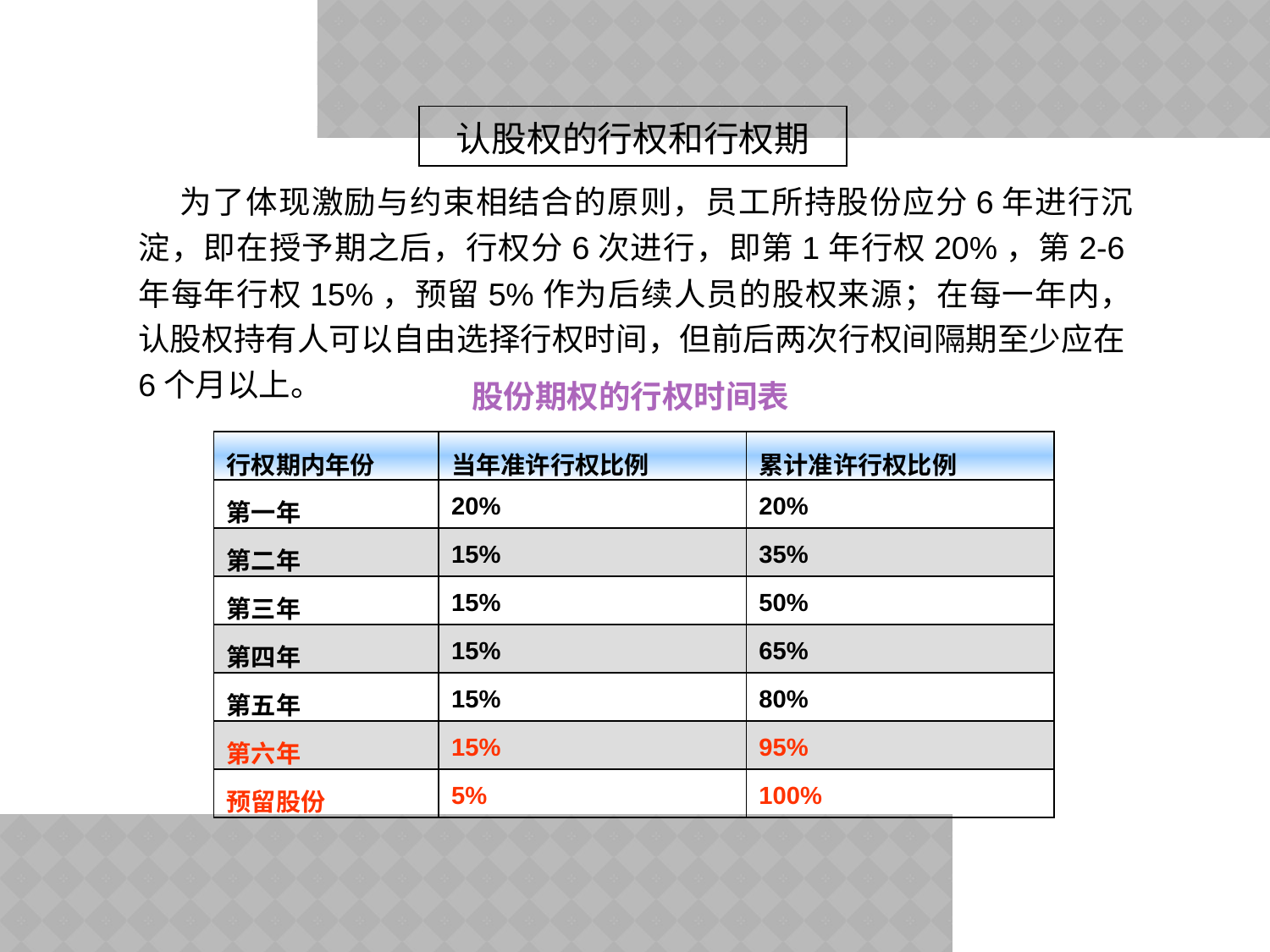

认股权的行权和行权期
    为了体现激励与约束相结合的原则，员工所持股份应分6年进行沉淀，即在授予期之后，行权分6次进行，即第1年行权20%，第2-6年每年行权15%，预留5%作为后续人员的股权来源；在每一年内，认股权持有人可以自由选择行权时间，但前后两次行权间隔期至少应在6个月以上。
股份期权的行权时间表
| 行权期内年份 | 当年准许行权比例 | 累计准许行权比例 |
| --- | --- | --- |
| 第一年 | 20% | 20% |
| 第二年 | 15% | 35% |
| 第三年 | 15% | 50% |
| 第四年 | 15% | 65% |
| 第五年 | 15% | 80% |
| 第六年 | 15% | 95% |
| 预留股份 | 5% | 100% |